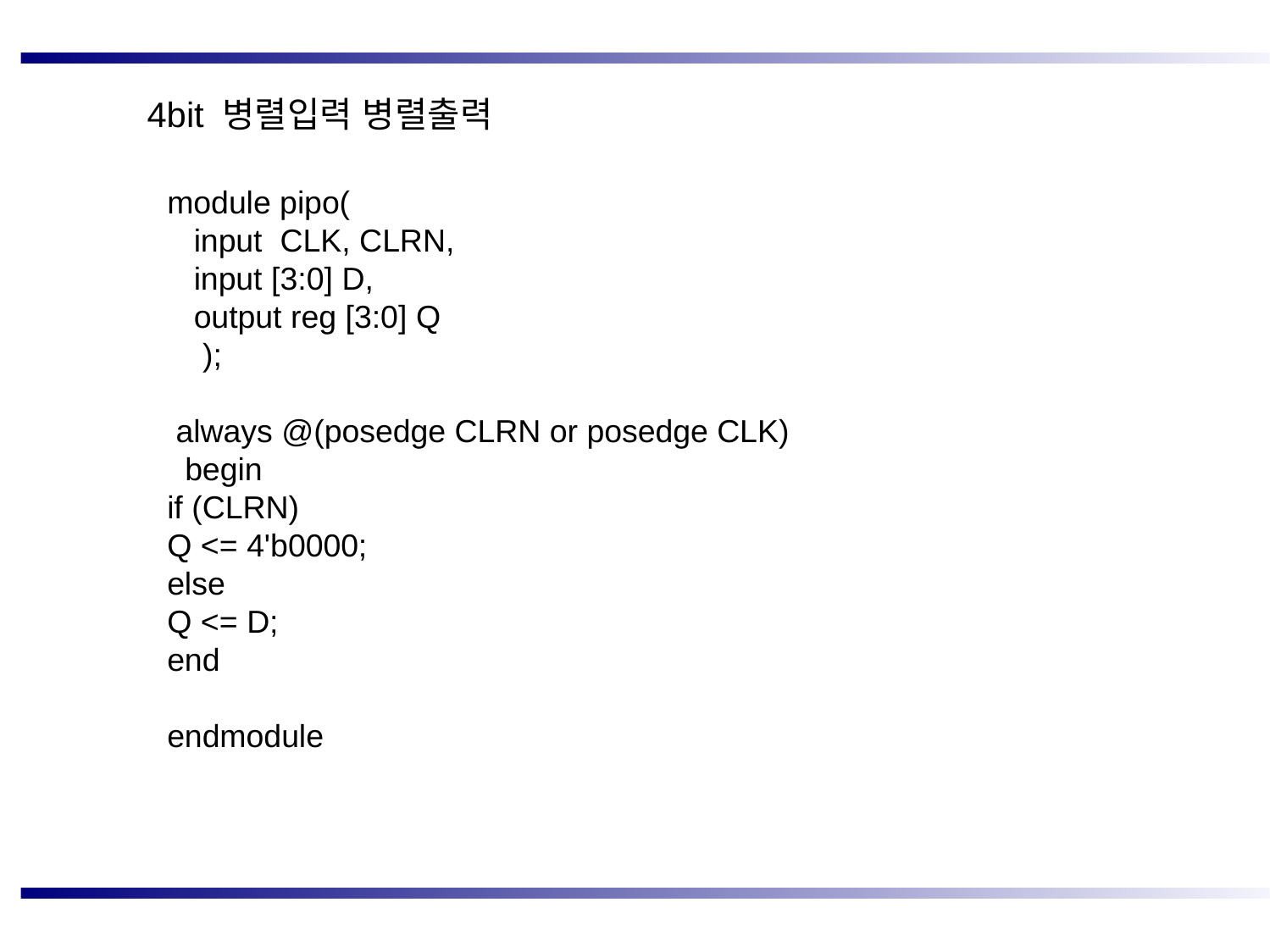

4bit 병렬입력 병렬출력
module pipo(
   input  CLK, CLRN,
   input [3:0] D,
   output reg [3:0] Q
    );

 always @(posedge CLRN or posedge CLK)
  begin
if (CLRN)
Q <= 4'b0000;
else
Q <= D;
end

endmodule